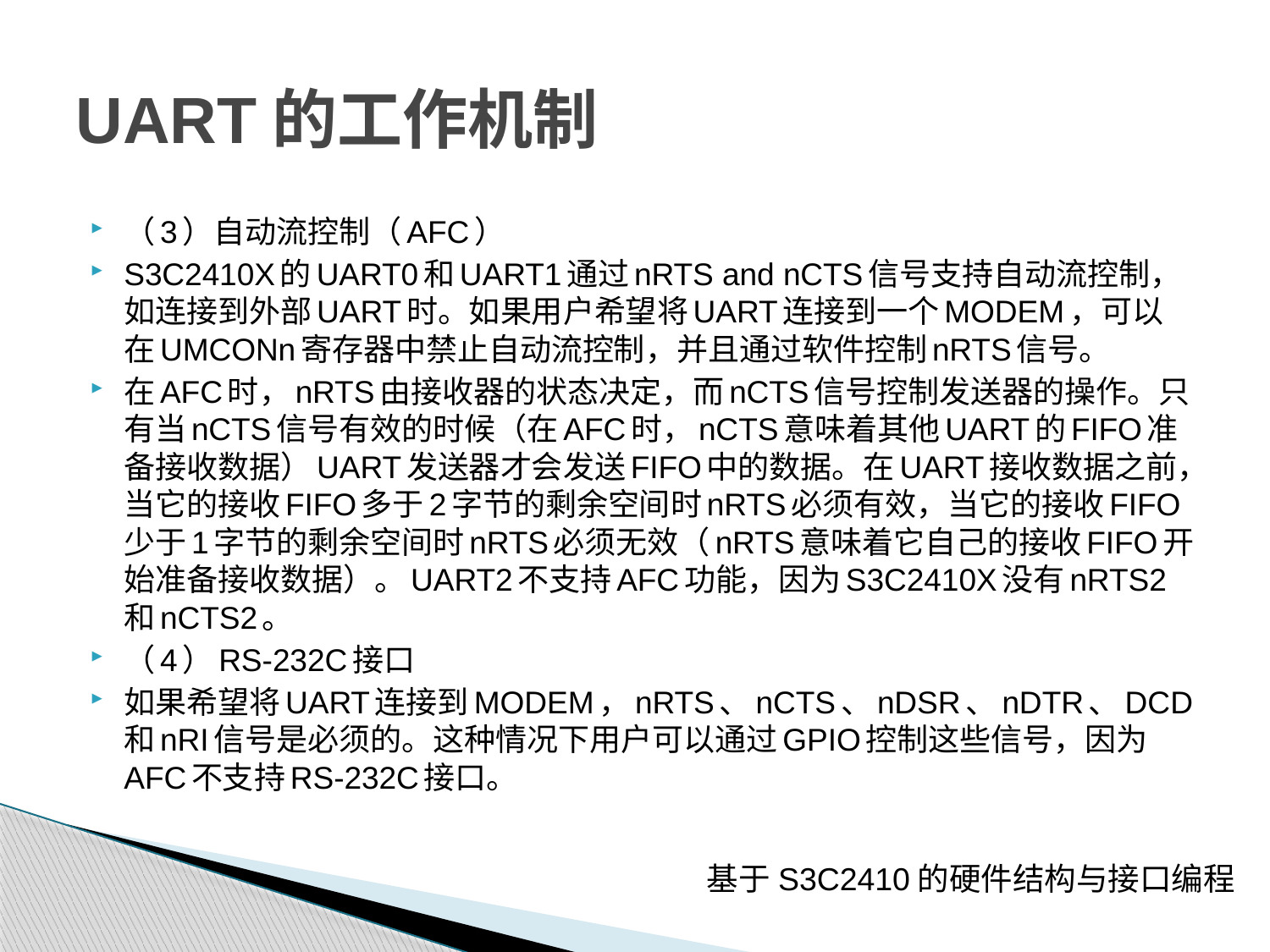

# UART的工作机制
（3）自动流控制（AFC）
S3C2410X的UART0和UART1通过nRTS and nCTS信号支持自动流控制，如连接到外部UART时。如果用户希望将UART连接到一个MODEM，可以在UMCONn寄存器中禁止自动流控制，并且通过软件控制nRTS信号。
在AFC时，nRTS由接收器的状态决定，而nCTS信号控制发送器的操作。只有当nCTS信号有效的时候（在AFC时，nCTS意味着其他UART的FIFO准备接收数据）UART发送器才会发送FIFO中的数据。在UART接收数据之前，当它的接收FIFO多于2字节的剩余空间时nRTS必须有效，当它的接收FIFO少于1字节的剩余空间时nRTS必须无效（nRTS意味着它自己的接收FIFO开始准备接收数据）。UART2不支持AFC功能，因为S3C2410X没有nRTS2和nCTS2。
（4）RS-232C接口
如果希望将UART连接到MODEM，nRTS、nCTS、nDSR、nDTR、DCD和nRI信号是必须的。这种情况下用户可以通过GPIO控制这些信号，因为AFC不支持RS-232C接口。

基于S3C2410的硬件结构与接口编程